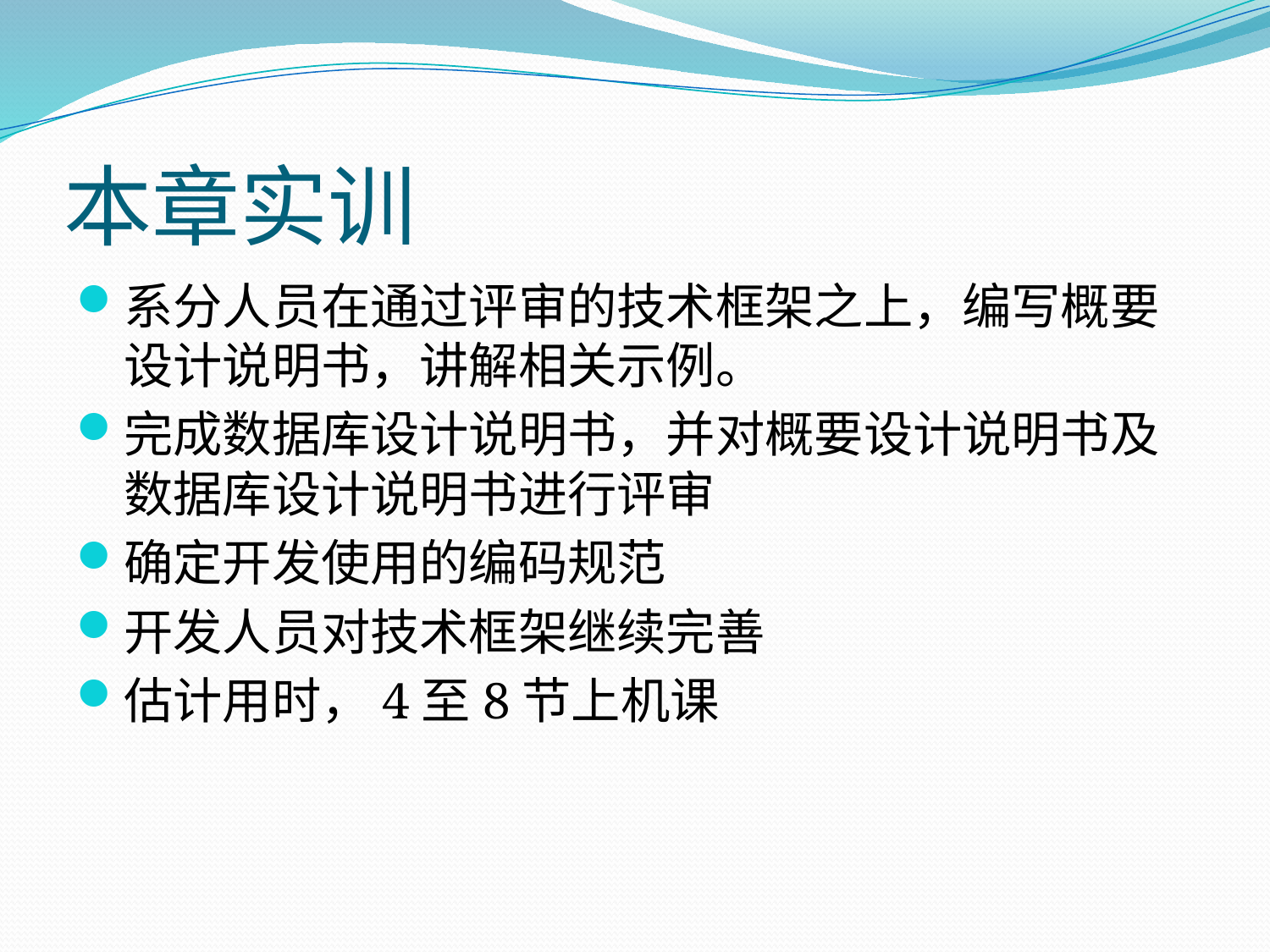

# 本章实训
系分人员在通过评审的技术框架之上，编写概要设计说明书，讲解相关示例。
完成数据库设计说明书，并对概要设计说明书及数据库设计说明书进行评审
确定开发使用的编码规范
开发人员对技术框架继续完善
估计用时，4至8节上机课